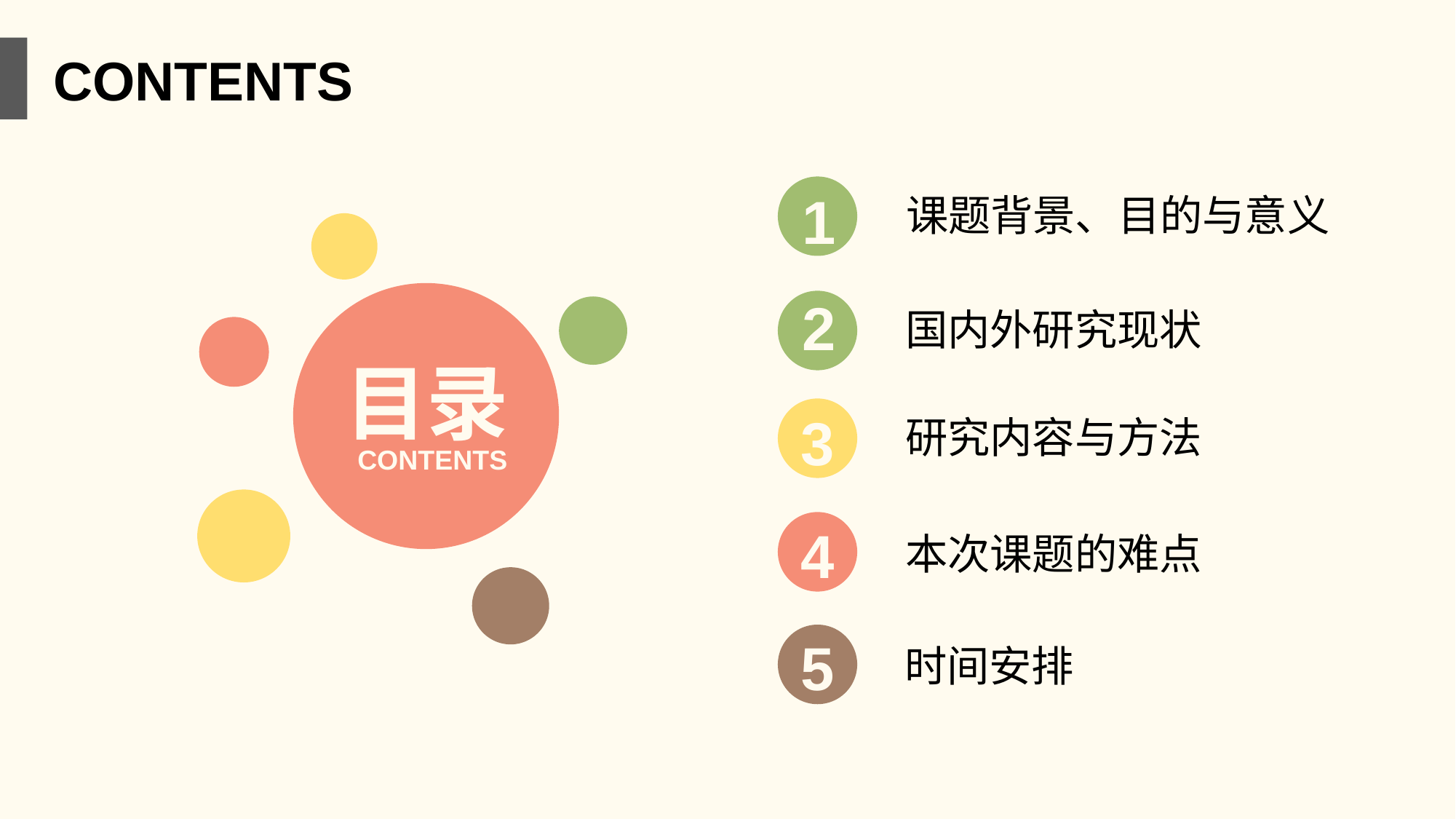

CONTENTS

1
课题背景、目的与意义

目录
CONTENTS
2

国内外研究现状

3
研究内容与方法

4
本次课题的难点

5
时间安排